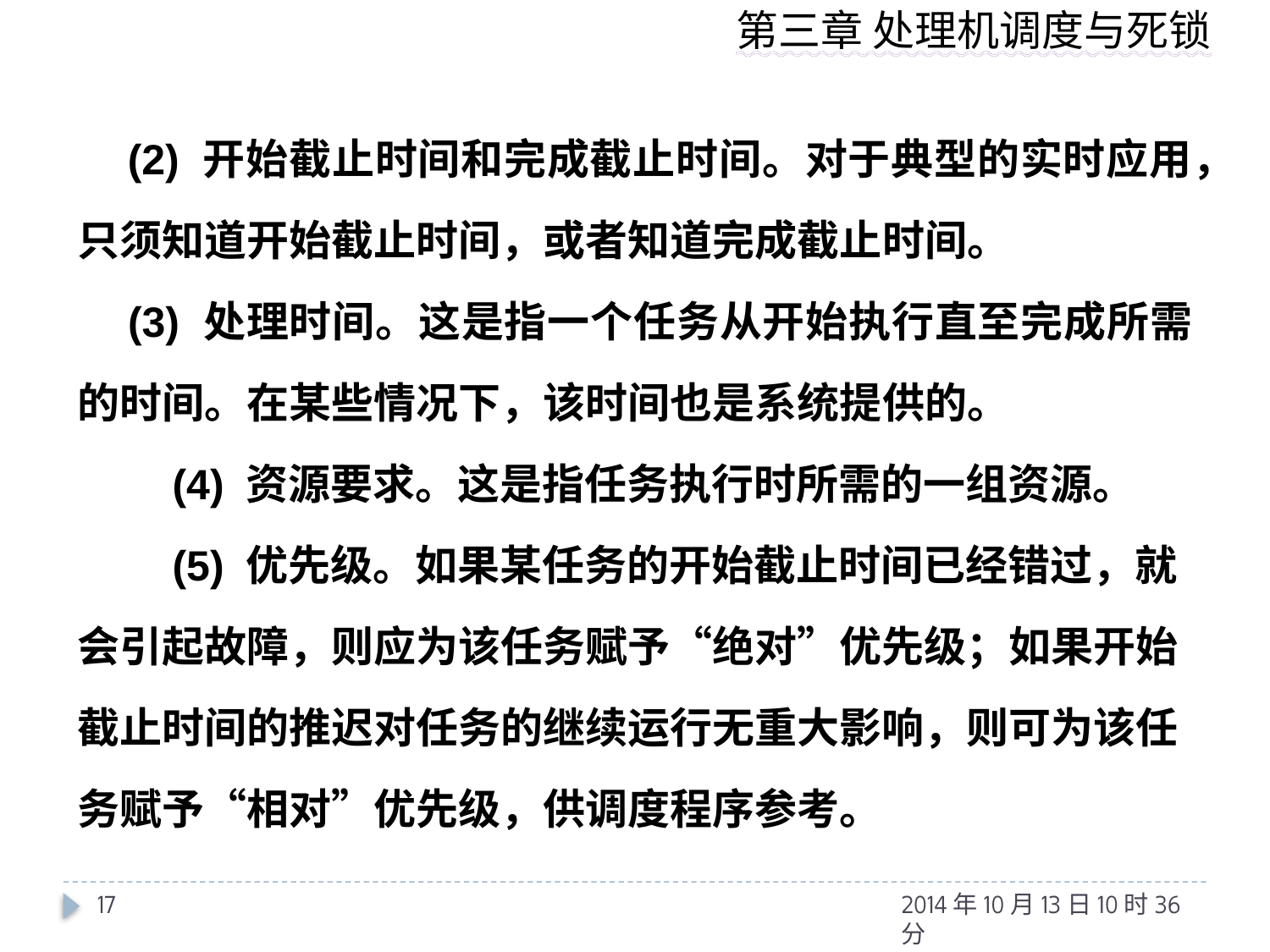

(2) 开始截止时间和完成截止时间。对于典型的实时应用，只须知道开始截止时间，或者知道完成截止时间。
    (3) 处理时间。这是指一个任务从开始执行直至完成所需的时间。在某些情况下，该时间也是系统提供的。
　　(4) 资源要求。这是指任务执行时所需的一组资源。
　　(5) 优先级。如果某任务的开始截止时间已经错过，就会引起故障，则应为该任务赋予“绝对”优先级；如果开始截止时间的推迟对任务的继续运行无重大影响，则可为该任务赋予“相对”优先级，供调度程序参考。
17
2014年10月13日10时36分